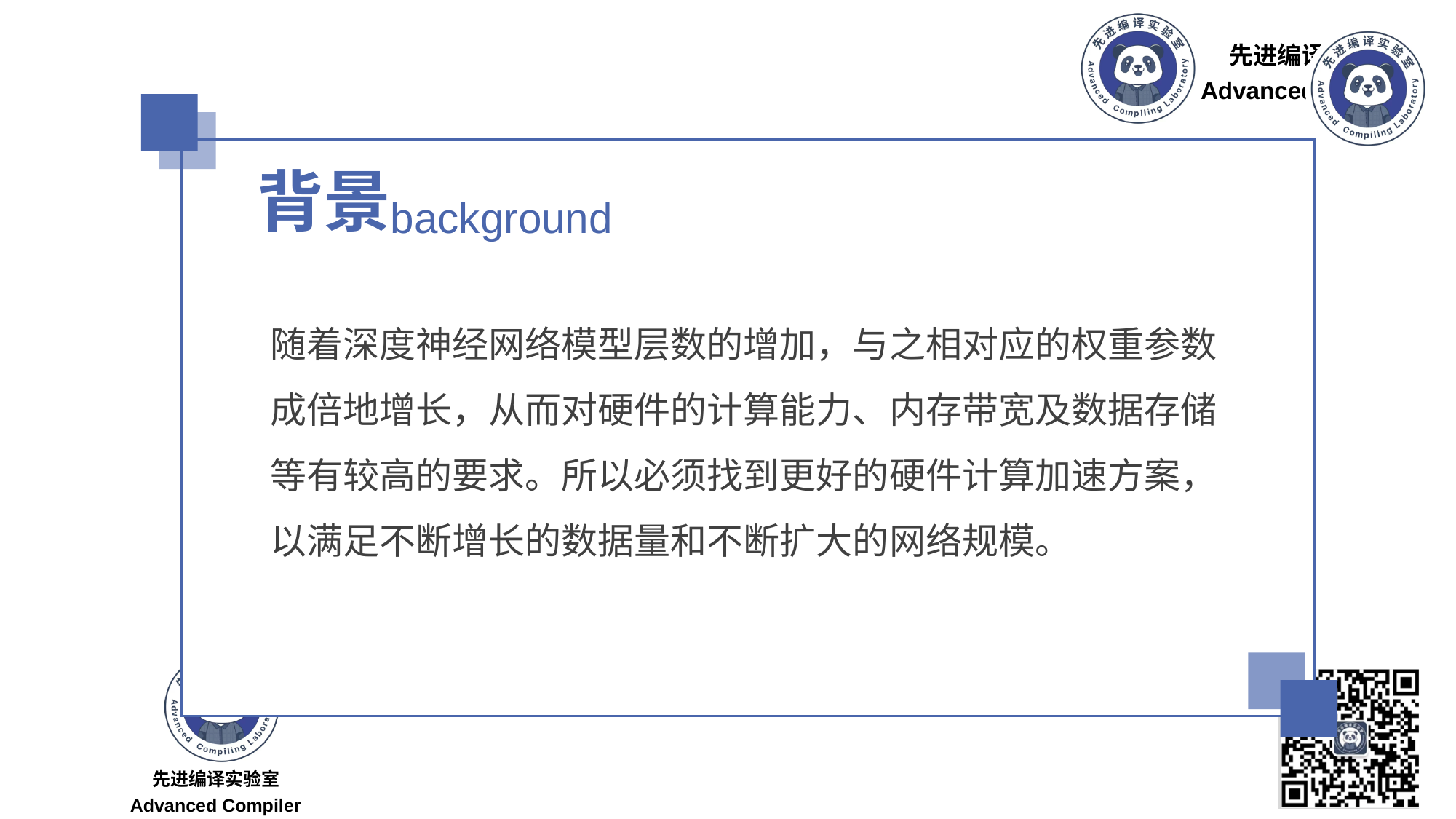

背景
background
随着深度神经网络模型层数的增加，与之相对应的权重参数成倍地增长，从而对硬件的计算能力、内存带宽及数据存储等有较高的要求。所以必须找到更好的硬件计算加速方案，以满足不断增长的数据量和不断扩大的网络规模。